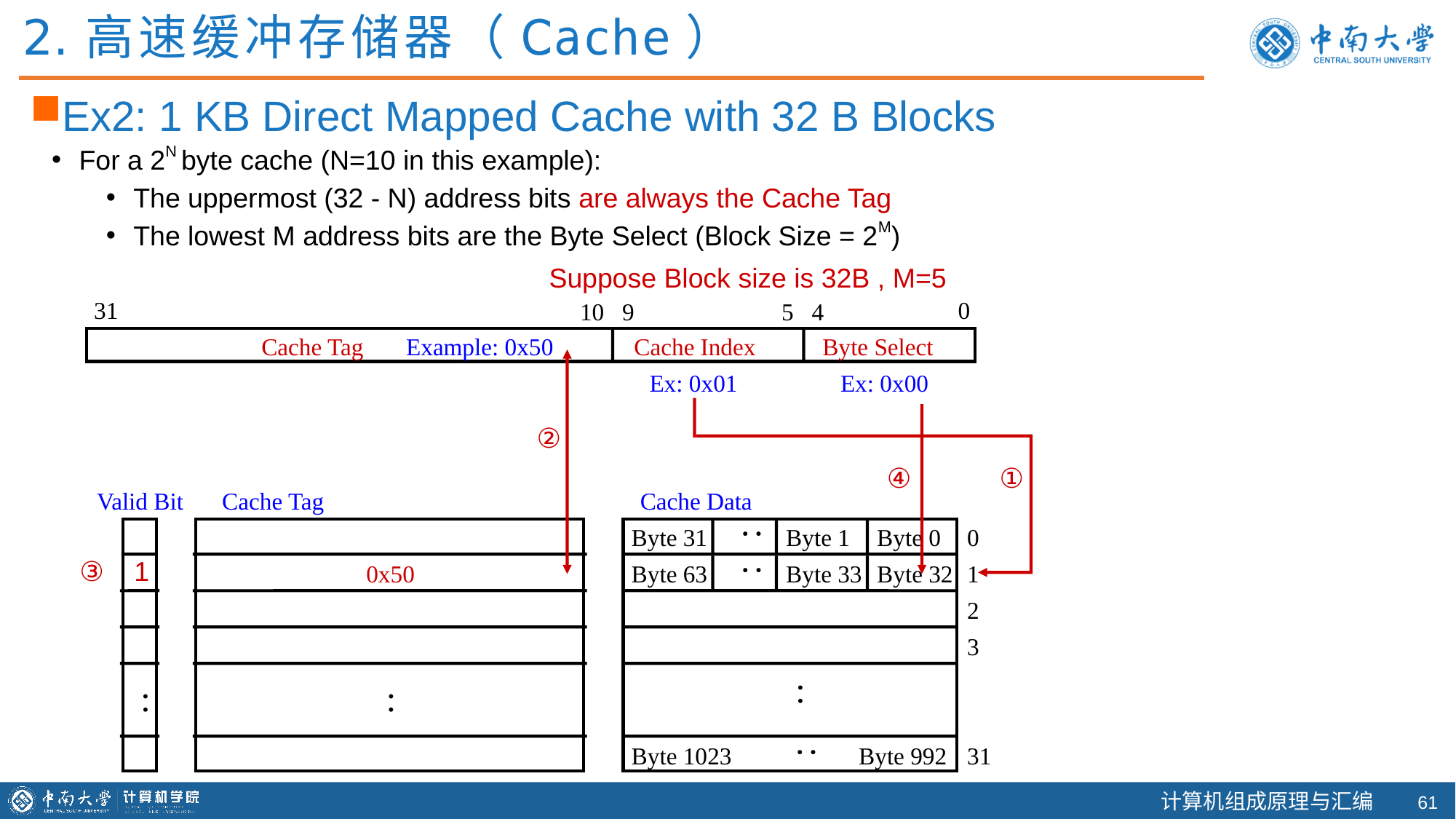

2.高速缓冲存储器（Cache）

Ex2: 1 KB Direct Mapped Cache with 32 B Blocks
For a 2N byte cache (N=10 in this example):
The uppermost (32 - N) address bits are always the Cache Tag
The lowest M address bits are the Byte Select (Block Size = 2M)
Suppose Block size is 32B , M=5
31
0
10   9
5   4
Cache Tag
Example: 0x50
Cache Index
Byte Select

②
Ex: 0x01
Ex: 0x00

①

④
Valid Bit
 Cache Tag
 Cache Data
:
Byte 31
Byte 1
Byte 0
0

:
0x50
Byte 63
Byte 33
Byte 32
1
③
1

2

3

:

:
:
:
Byte 1023
Byte 992
31

61